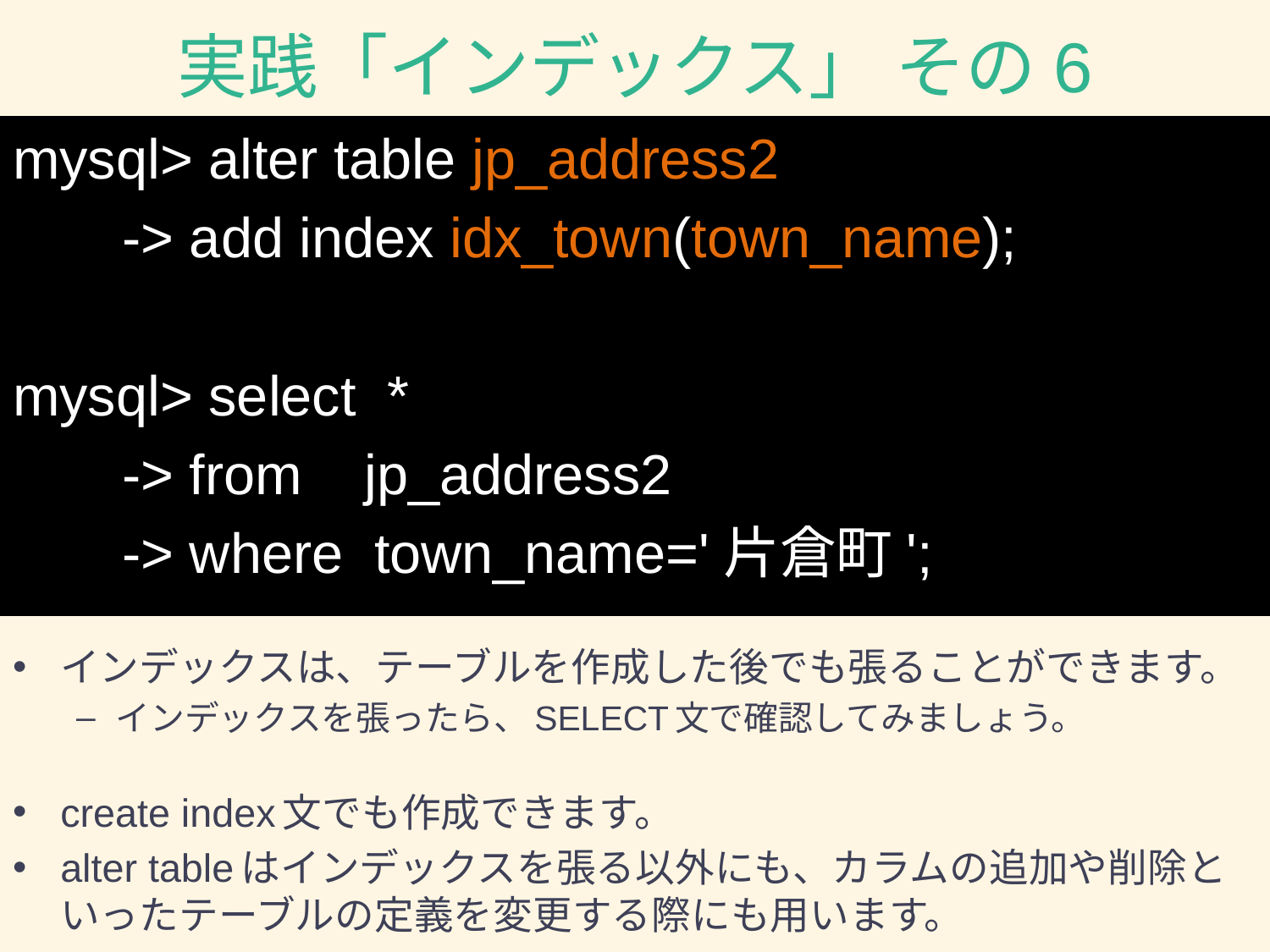

# 実践「インデックス」 その6
mysql> alter table jp_address2
       -> add index idx_town(town_name);

mysql> select  *
       -> from    jp_address2
       -> where  town_name='片倉町';

インデックスは、テーブルを作成した後でも張ることができます。
インデックスを張ったら、SELECT文で確認してみましょう。
create index文でも作成できます。
alter tableはインデックスを張る以外にも、カラムの追加や削除といったテーブルの定義を変更する際にも用います。